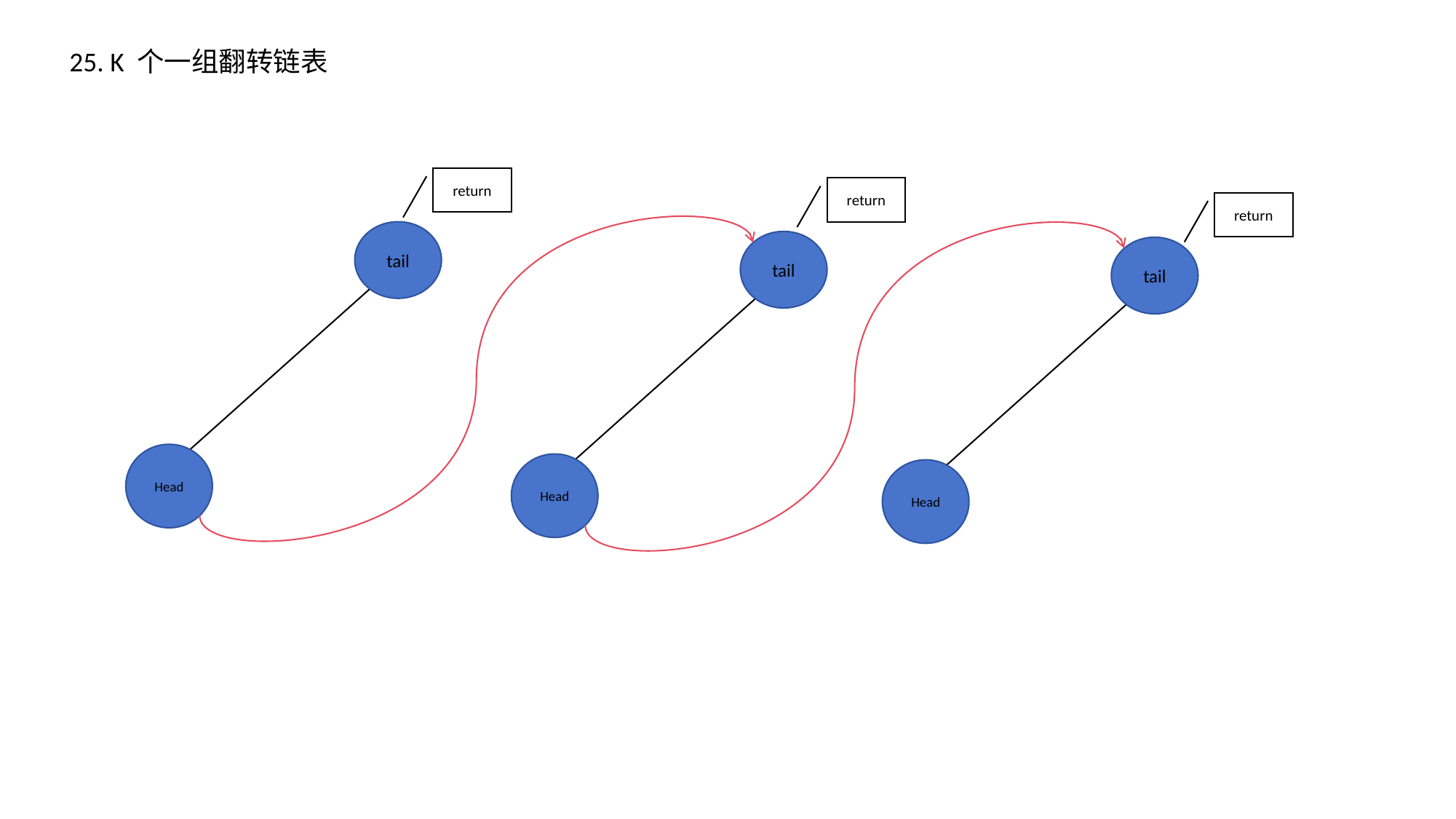

25. K 个一组翻转链表
return
return
return
tail
tail
tail
Head
Head
Head